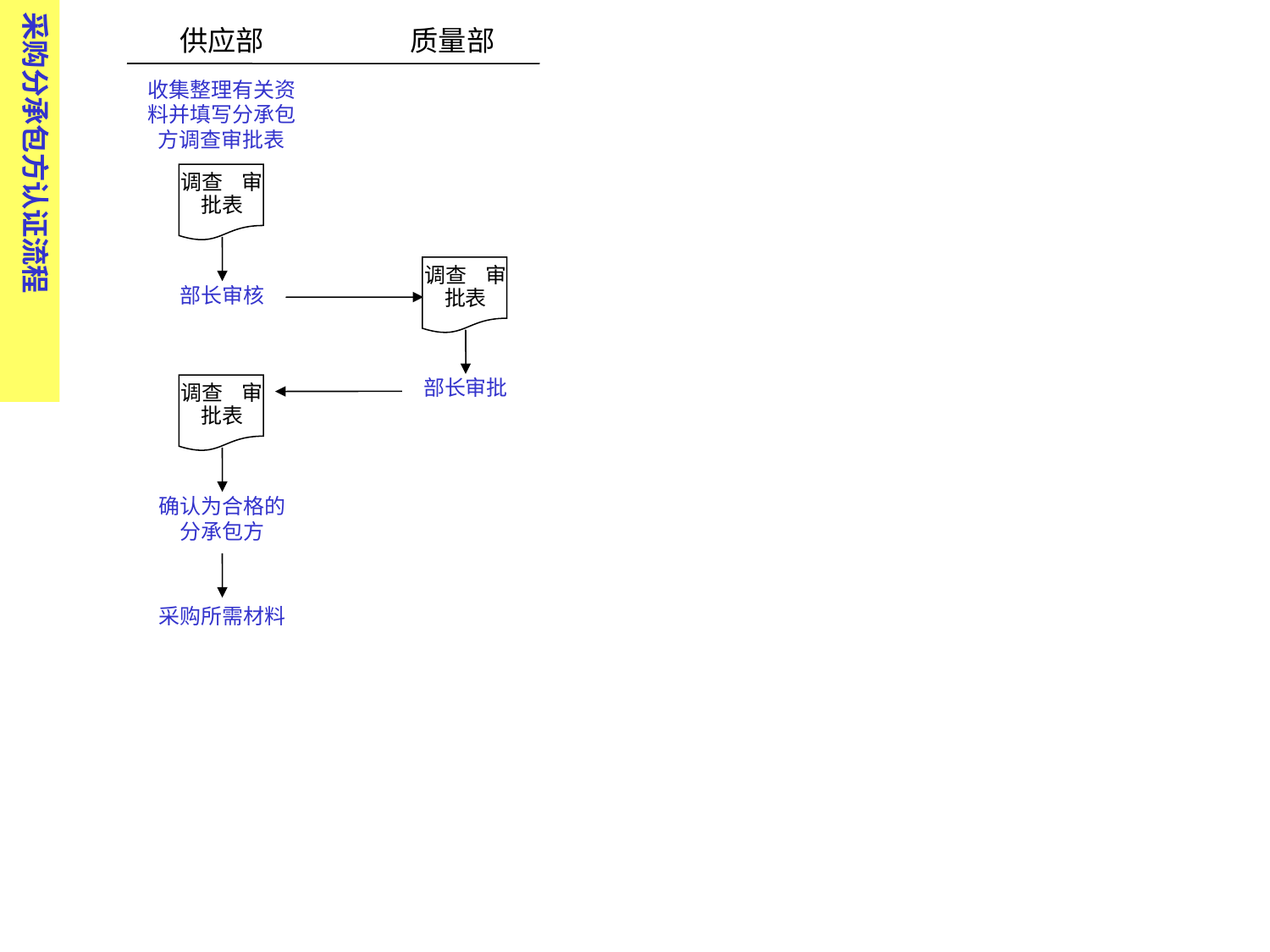

采购分承包方认证流程
供应部                       质量部

收集整理有关资料并填写分承包方调查审批表

调查    审批表

调查    审批表
部长审核

部长审批

调查    审批表

确认为合格的分承包方

采购所需材料
59